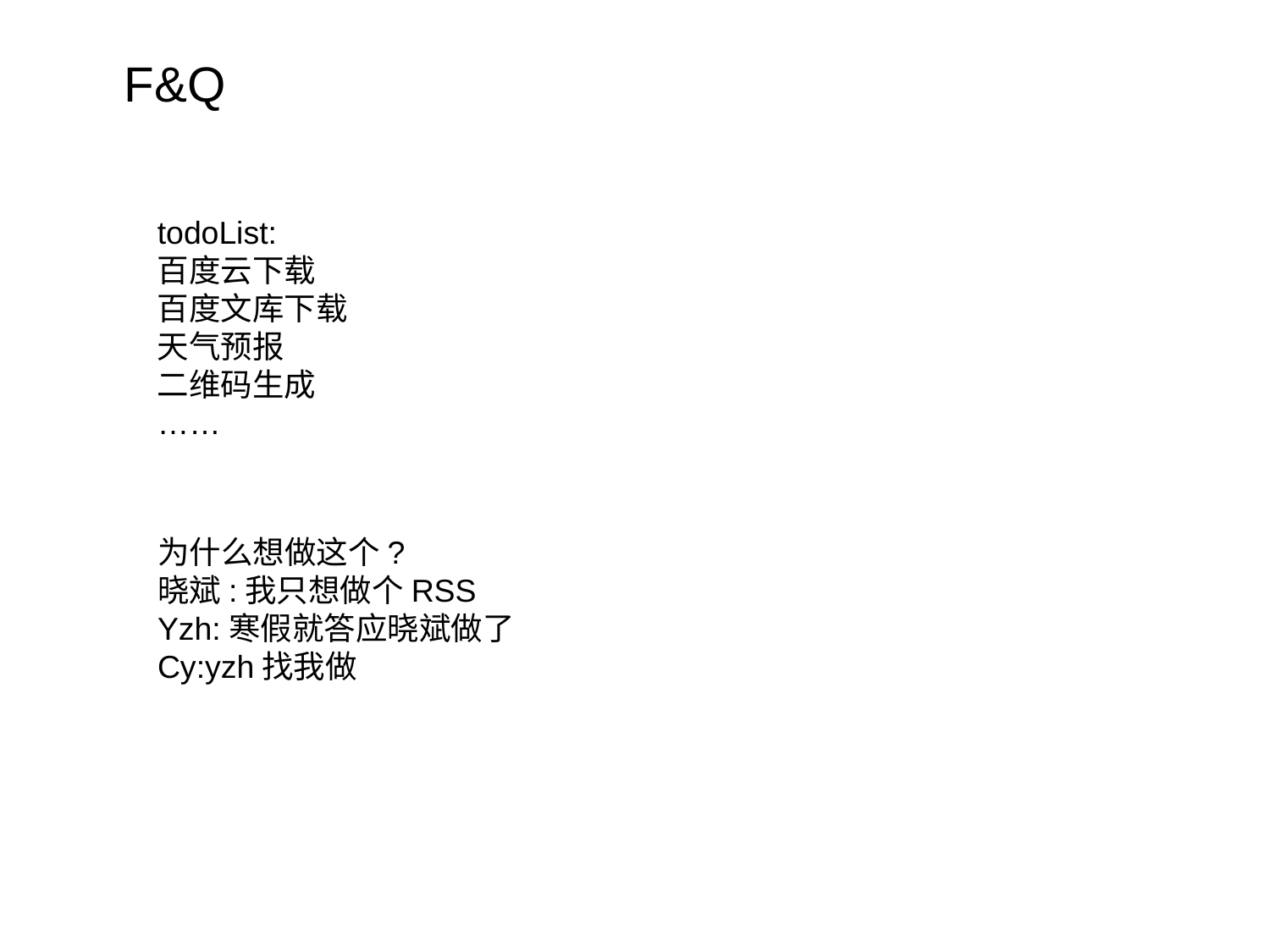

F&Q
todoList:
百度云下载
百度文库下载
天气预报
二维码生成
……
点击添加文本
点击添加文本
为什么想做这个?
晓斌:我只想做个RSS
Yzh:寒假就答应晓斌做了
Cy:yzh找我做
点击添加文本
点击添加文本